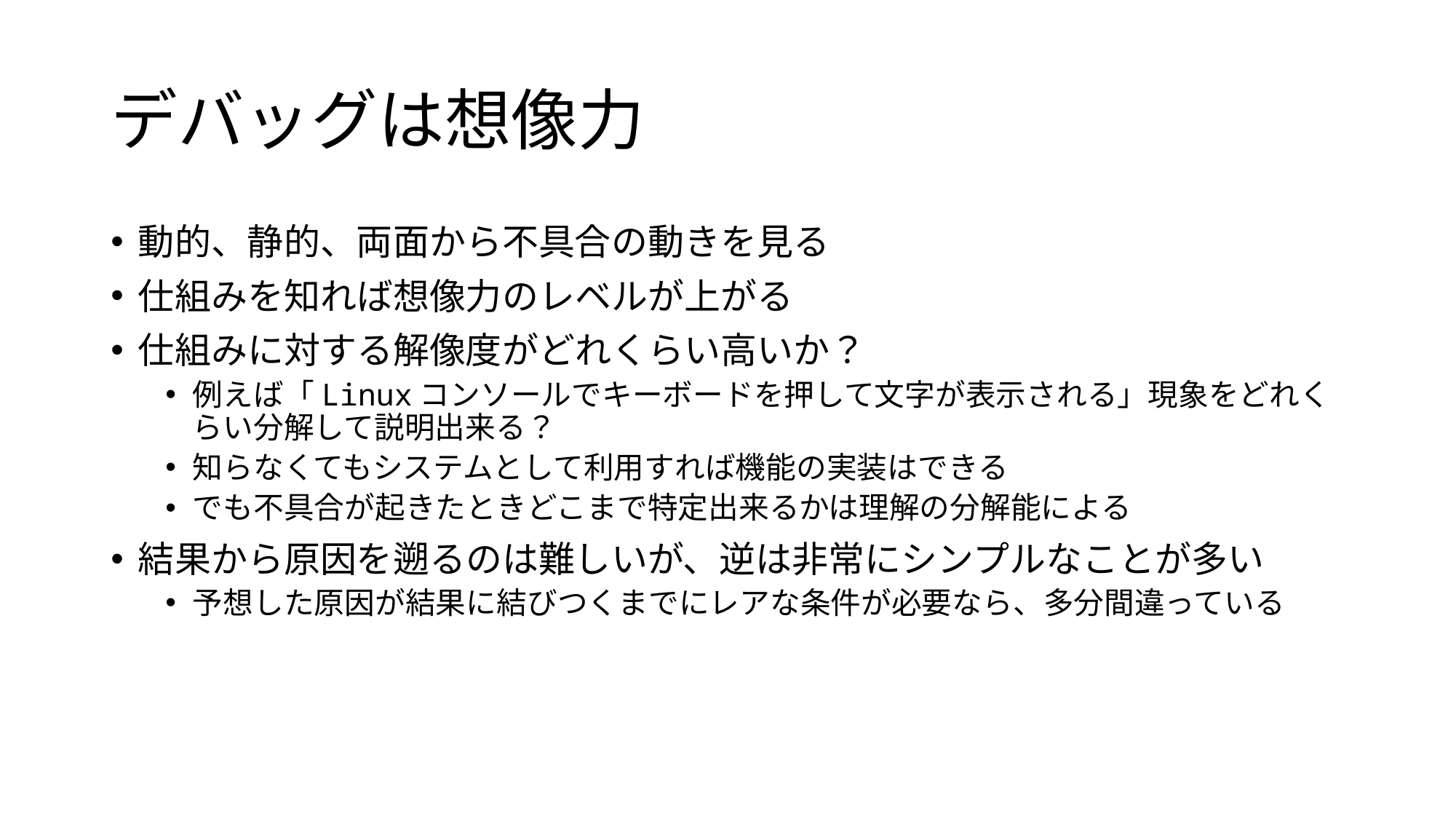

# デバッグは想像力
動的、静的、両面から不具合の動きを見る
仕組みを知れば想像力のレベルが上がる
仕組みに対する解像度がどれくらい高いか？
例えば「Linuxコンソールでキーボードを押して文字が表示される」現象をどれくらい分解して説明出来る？
知らなくてもシステムとして利用すれば機能の実装はできる
でも不具合が起きたときどこまで特定出来るかは理解の分解能による
結果から原因を遡るのは難しいが、逆は非常にシンプルなことが多い
予想した原因が結果に結びつくまでにレアな条件が必要なら、多分間違っている